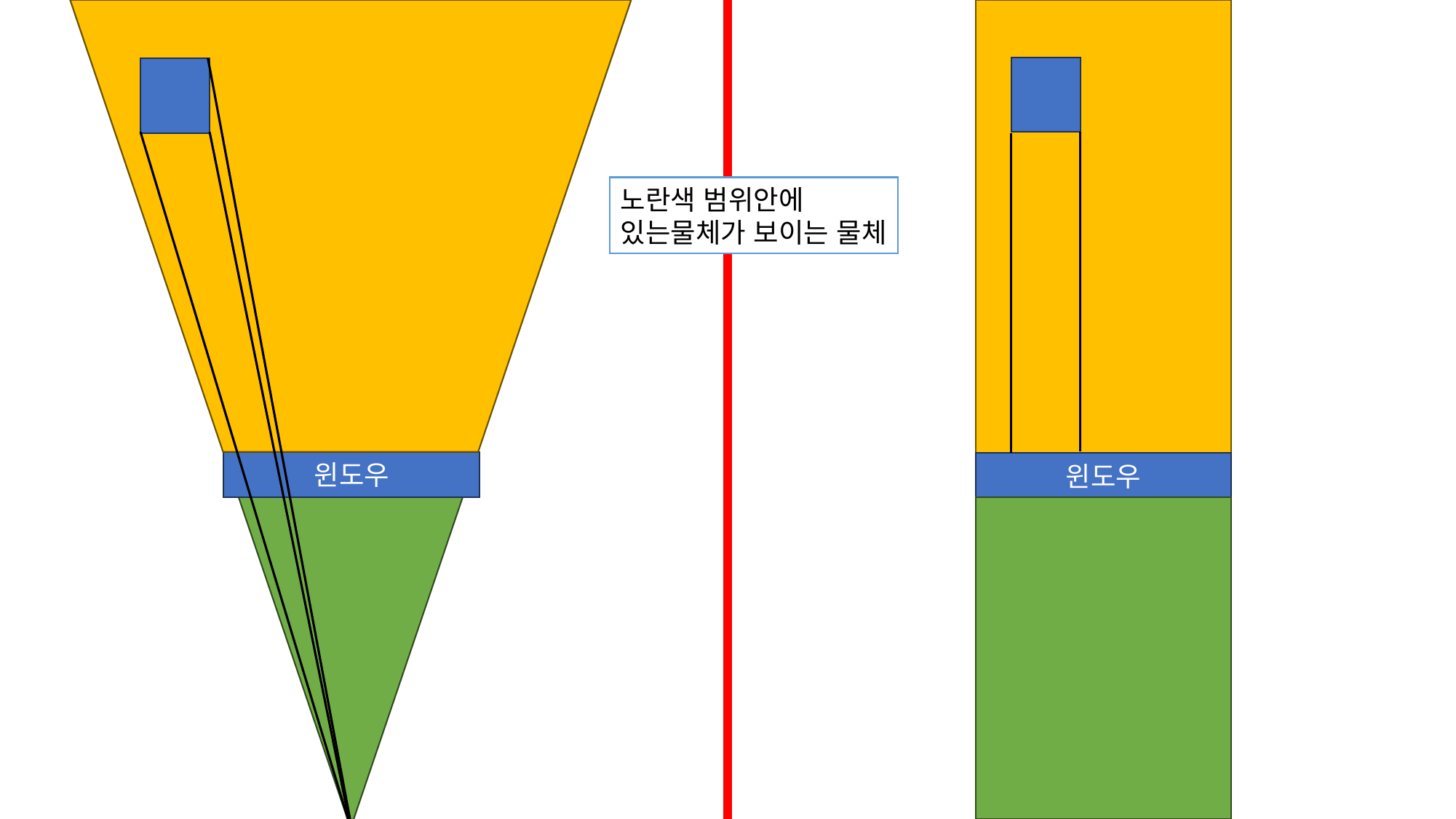

노란색 범위안에
있는물체가 보이는 물체
윈도우
윈도우